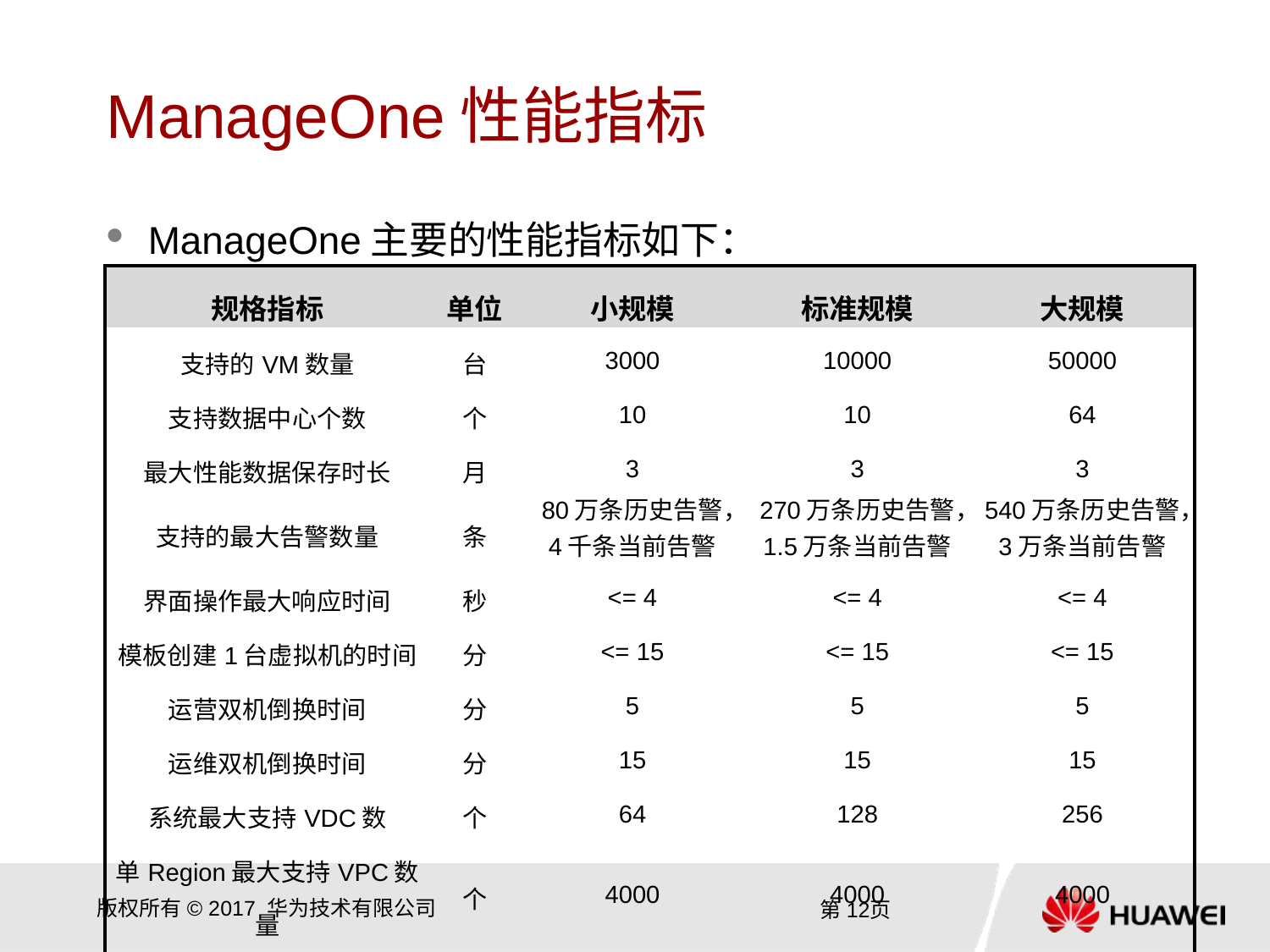

# ManageOne性能指标
ManageOne主要的性能指标如下：
| 规格指标 | 单位 | 小规模 | 标准规模 | 大规模 |
| --- | --- | --- | --- | --- |
| 支持的VM数量 | 台 | 3000 | 10000 | 50000 |
| 支持数据中心个数 | 个 | 10 | 10 | 64 |
| 最大性能数据保存时长 | 月 | 3 | 3 | 3 |
| 支持的最大告警数量 | 条 | 80万条历史告警，4千条当前告警 | 270万条历史告警，1.5万条当前告警 | 540万条历史告警，3万条当前告警 |
| 界面操作最大响应时间 | 秒 | <= 4 | <= 4 | <= 4 |
| 模板创建1台虚拟机的时间 | 分 | <= 15 | <= 15 | <= 15 |
| 运营双机倒换时间 | 分 | 5 | 5 | 5 |
| 运维双机倒换时间 | 分 | 15 | 15 | 15 |
| 系统最大支持VDC数 | 个 | 64 | 128 | 256 |
| 单Region最大支持VPC数量 | 个 | 4000 | 4000 | 4000 |
| 单Region最大支持网络数量 | 个 | 10000 | 10000 | 10000 |